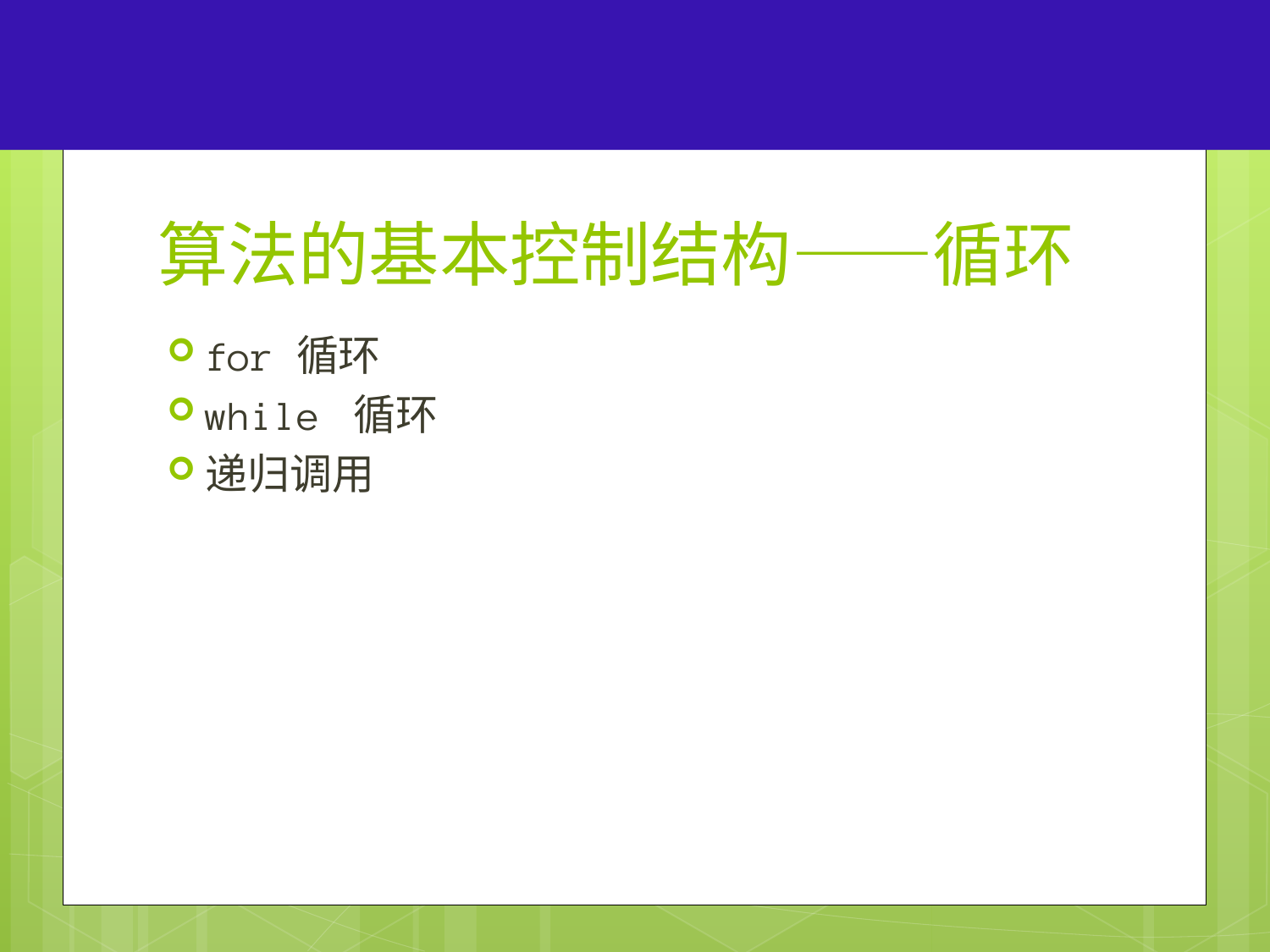

40
# 算法的基本控制结构——循环
for 循环
while 循环
递归调用